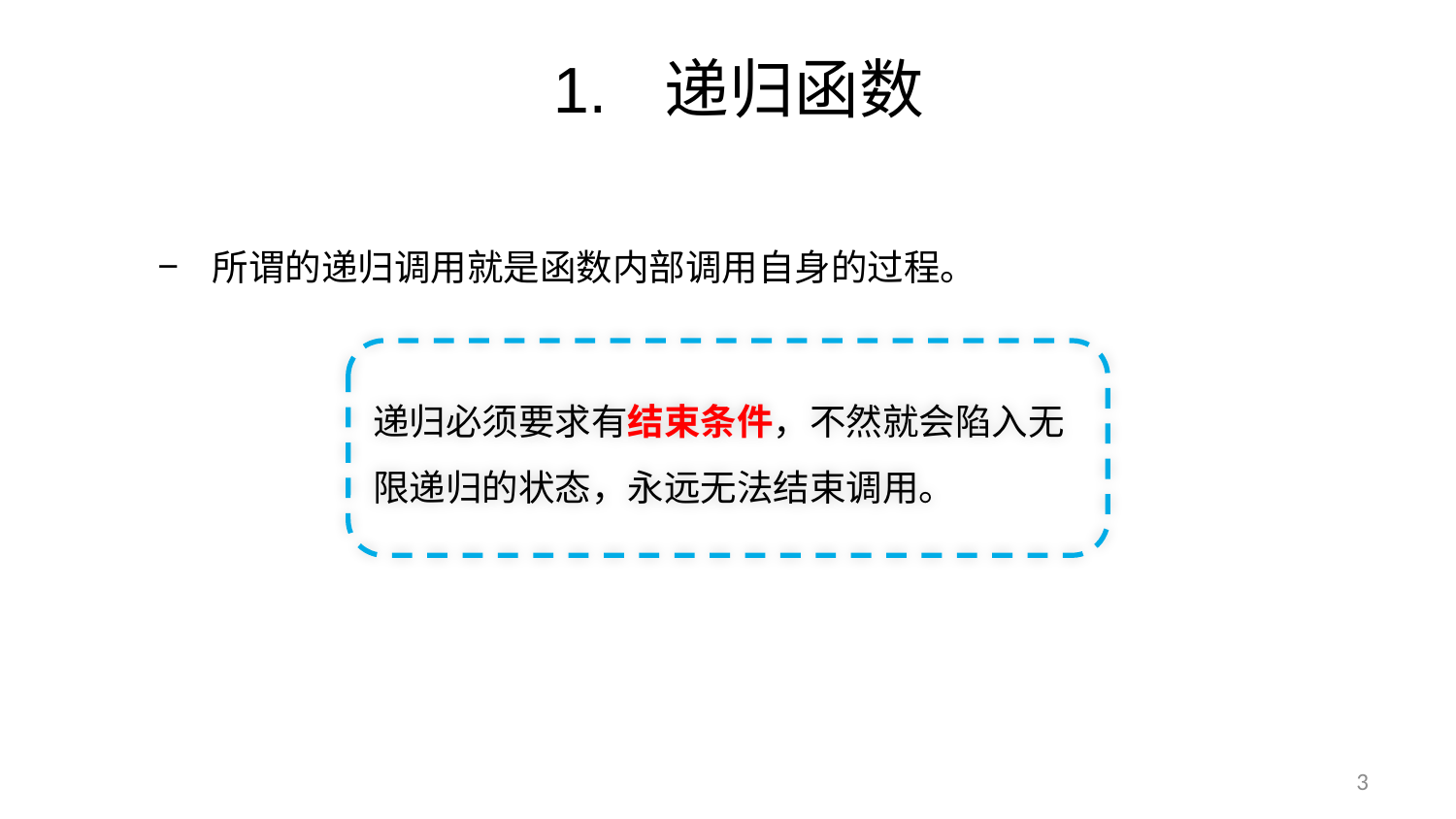

递归函数
所谓的递归调用就是函数内部调用自身的过程。

递归必须要求有结束条件，不然就会陷入无限递归的状态，永远无法结束调用。

3